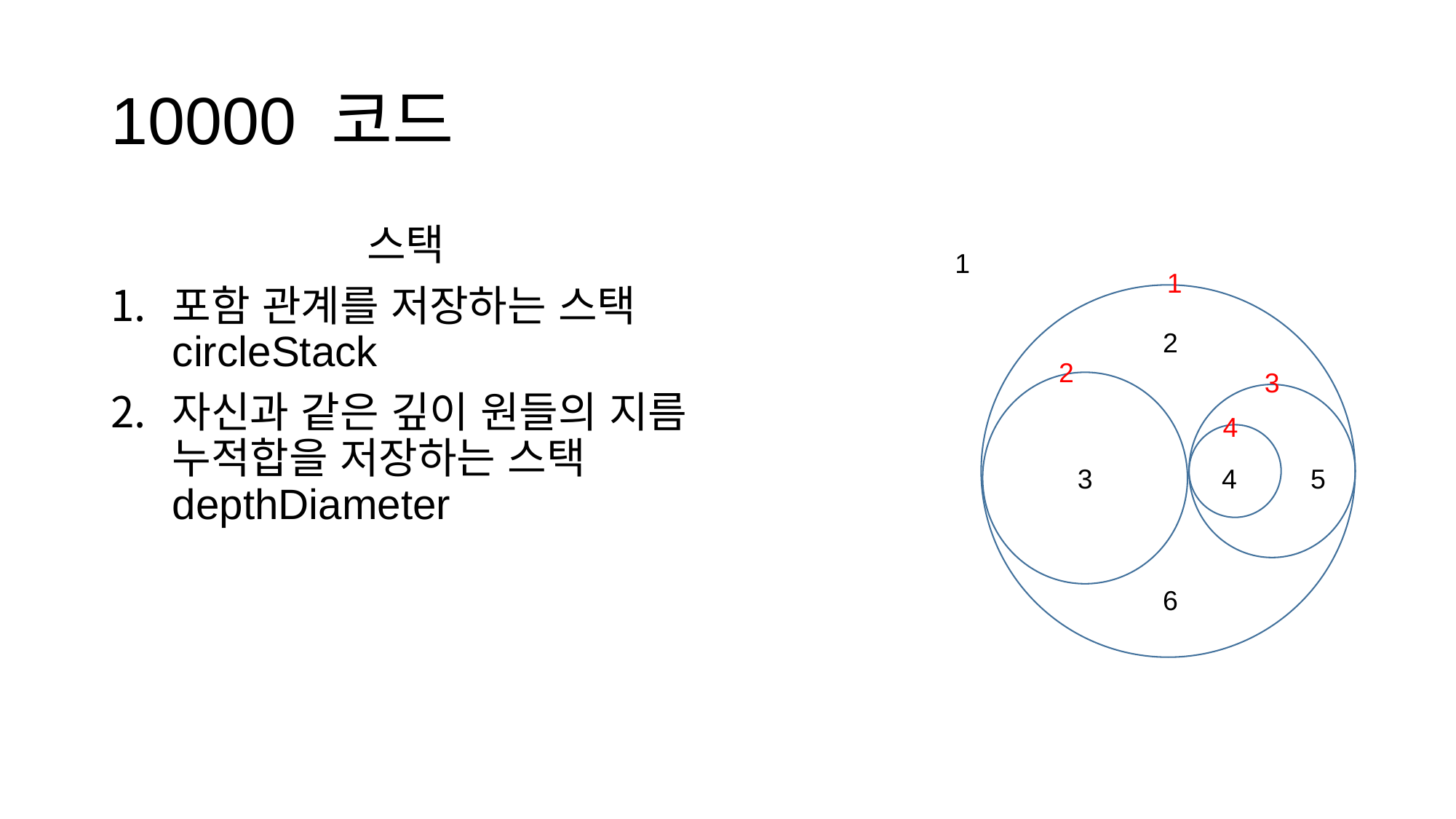

# 10000 코드
스택
포함 관계를 저장하는 스택
circleStack
자신과 같은 깊이 원들의 지름 누적합을 저장하는 스택
depthDiameter

1

2

3
4
5
6
1
2
3
4